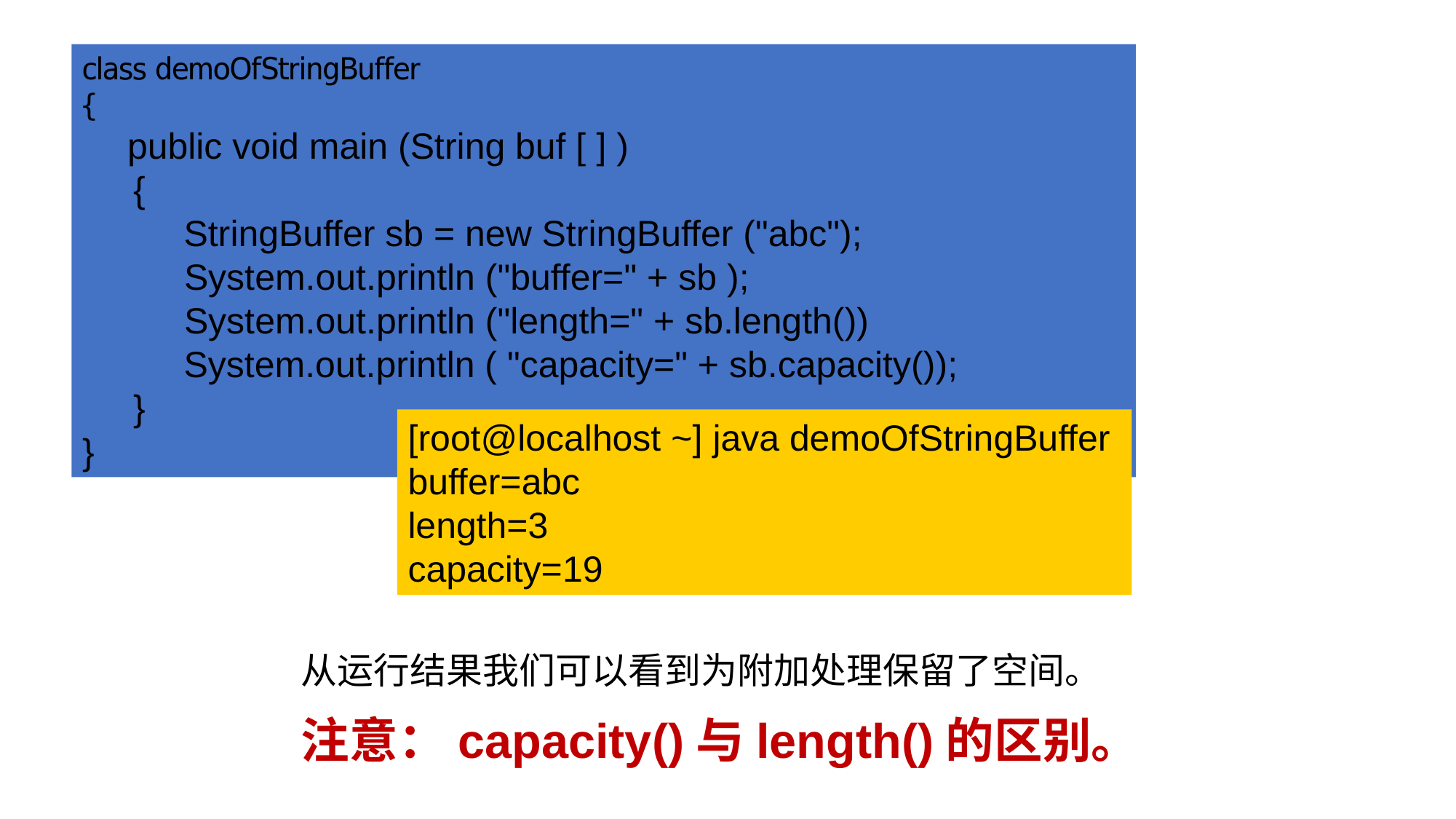

class demoOfStringBuffer
{
    public void main (String buf [ ] )
     {
         StringBuffer sb = new StringBuffer ("abc");
          System.out.println ("buffer=" + sb );
          System.out.println ("length=" + sb.length())
         System.out.println ( "capacity=" + sb.capacity());
     }
}
[root@localhost ~] java demoOfStringBuffer
buffer=abc
length=3
capacity=19
从运行结果我们可以看到为附加处理保留了空间。

注意：capacity()与length()的区别。